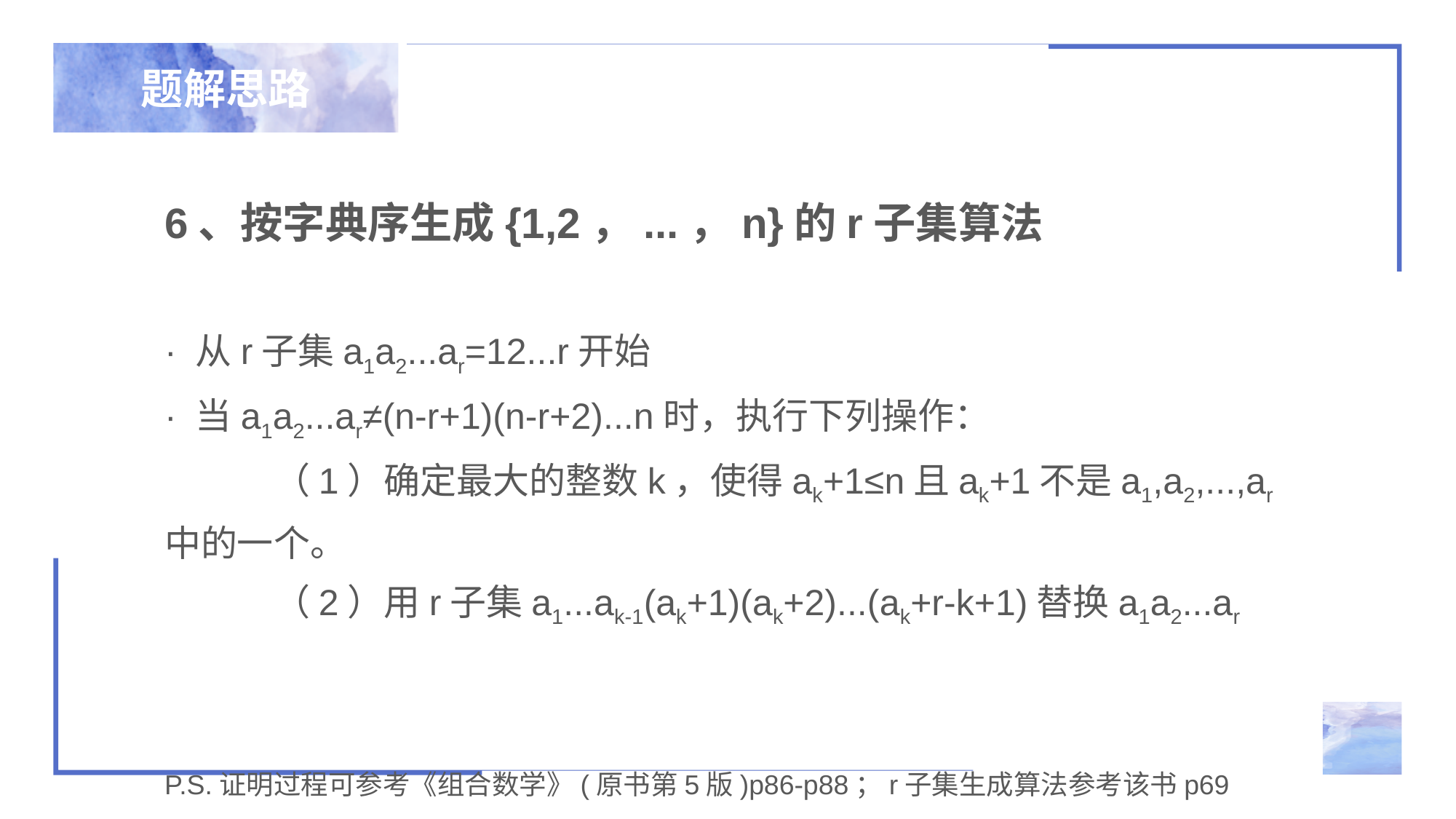

题解思路

6、按字典序生成{1,2，...，n}的r子集算法

· 从r子集a1a2...ar=12...r开始
· 当a1a2...ar≠(n-r+1)(n-r+2)...n时，执行下列操作：
	（1）确定最大的整数k，使得ak+1≤n且ak+1不是a1,a2,...,ar中的一个。
	（2）用r子集a1...ak-1(ak+1)(ak+2)...(ak+r-k+1)替换a1a2...ar

P.S.证明过程可参考《组合数学》(原书第5版)p86-p88；r子集生成算法参考该书p69